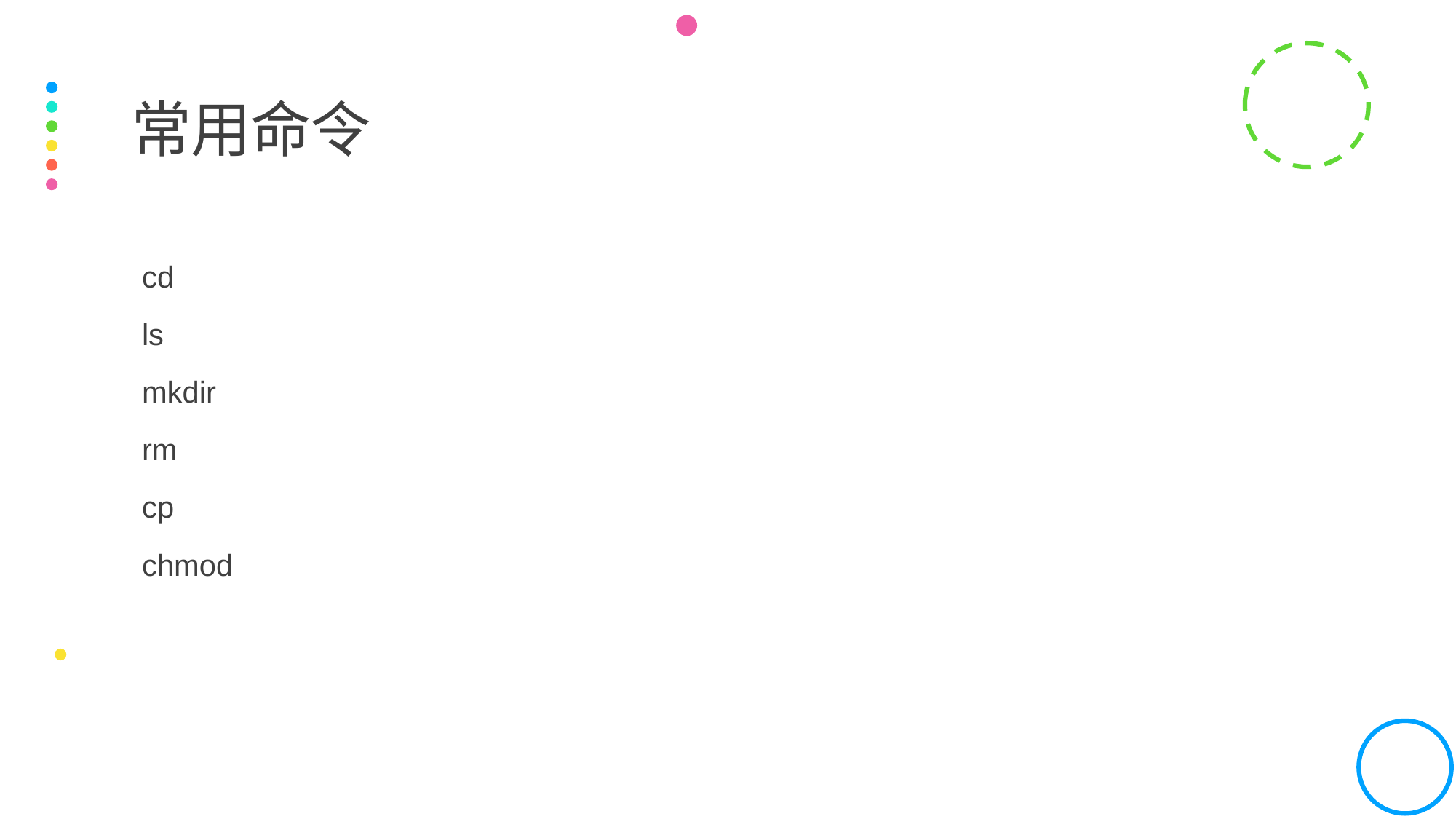

# 常用命令
cd
ls
mkdir
rm
cp
chmod